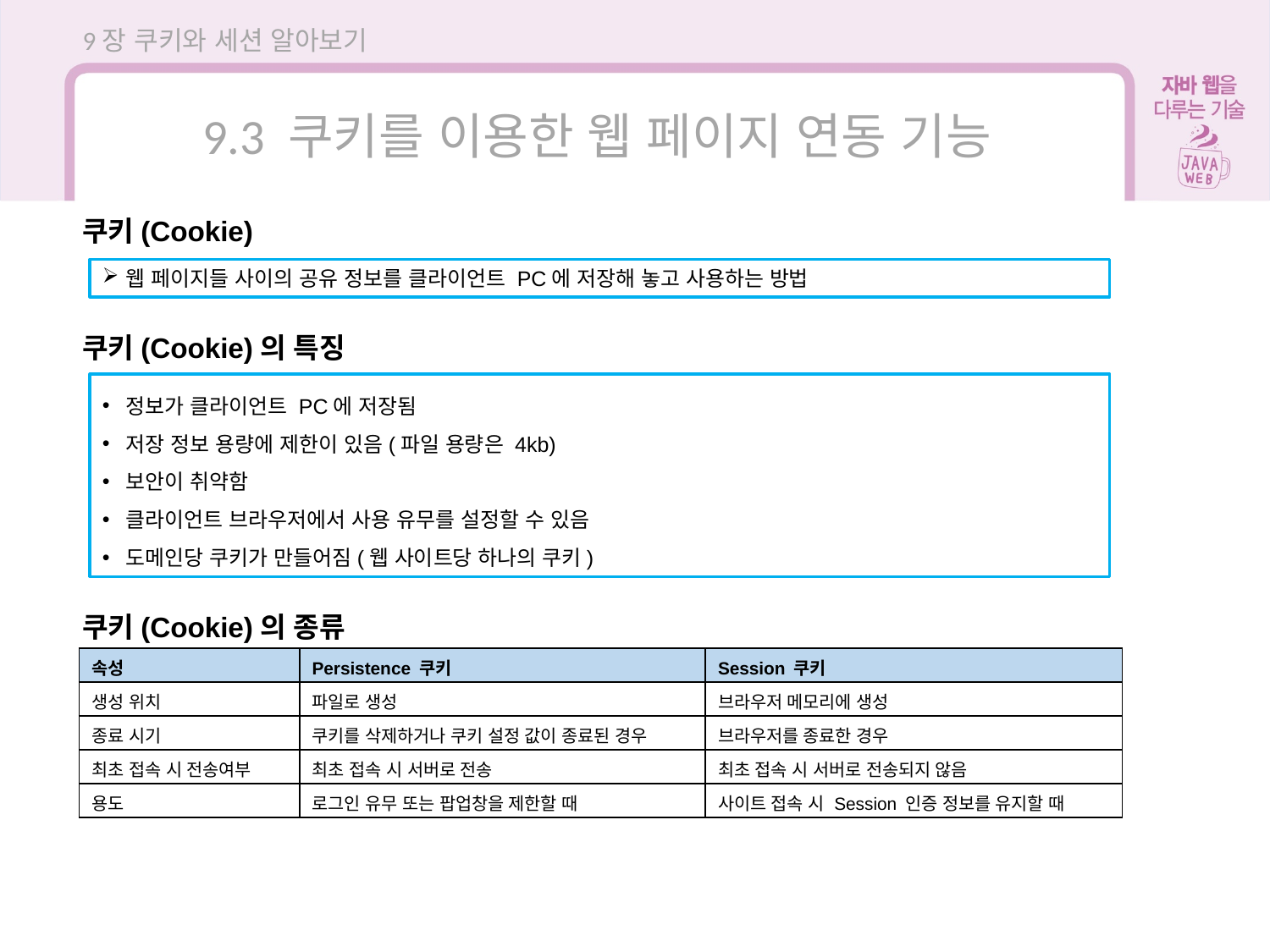

9장 쿠키와 세션 알아보기
9.3 쿠키를 이용한 웹 페이지 연동 기능
쿠키(Cookie)
웹 페이지들 사이의 공유 정보를 클라이언트 PC에 저장해 놓고 사용하는 방법
쿠키(Cookie)의 특징
정보가 클라이언트 PC에 저장됨
저장 정보 용량에 제한이 있음(파일 용량은 4kb)
보안이 취약함
클라이언트 브라우저에서 사용 유무를 설정할 수 있음
도메인당 쿠키가 만들어짐(웹 사이트당 하나의 쿠키)
쿠키(Cookie)의 종류
| 속성 | Persistence 쿠키 | Session 쿠키 |
| --- | --- | --- |
| 생성 위치 | 파일로 생성 | 브라우저 메모리에 생성 |
| 종료 시기 | 쿠키를 삭제하거나 쿠키 설정 값이 종료된 경우 | 브라우저를 종료한 경우 |
| 최초 접속 시 전송여부 | 최초 접속 시 서버로 전송 | 최초 접속 시 서버로 전송되지 않음 |
| 용도 | 로그인 유무 또는 팝업창을 제한할 때 | 사이트 접속 시 Session 인증 정보를 유지할 때 |